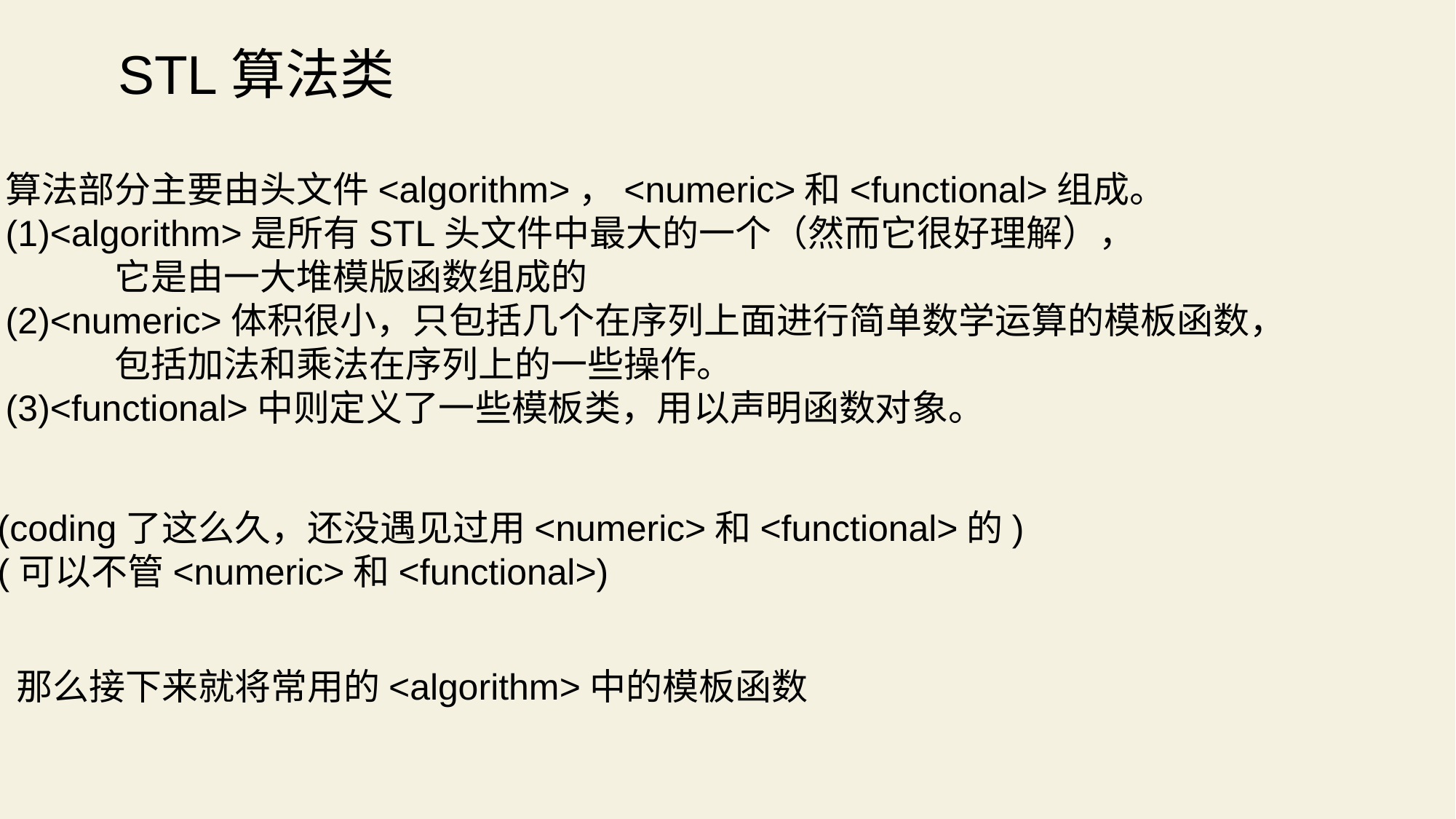

STL算法类
算法部分主要由头文件<algorithm>，<numeric>和<functional>组成。
(1)<algorithm>是所有STL头文件中最大的一个（然而它很好理解），
	它是由一大堆模版函数组成的
(2)<numeric>体积很小，只包括几个在序列上面进行简单数学运算的模板函数，
	包括加法和乘法在序列上的一些操作。
(3)<functional>中则定义了一些模板类，用以声明函数对象。
(coding了这么久，还没遇见过用<numeric>和<functional>的)
(可以不管<numeric>和<functional>)
那么接下来就将常用的<algorithm>中的模板函数